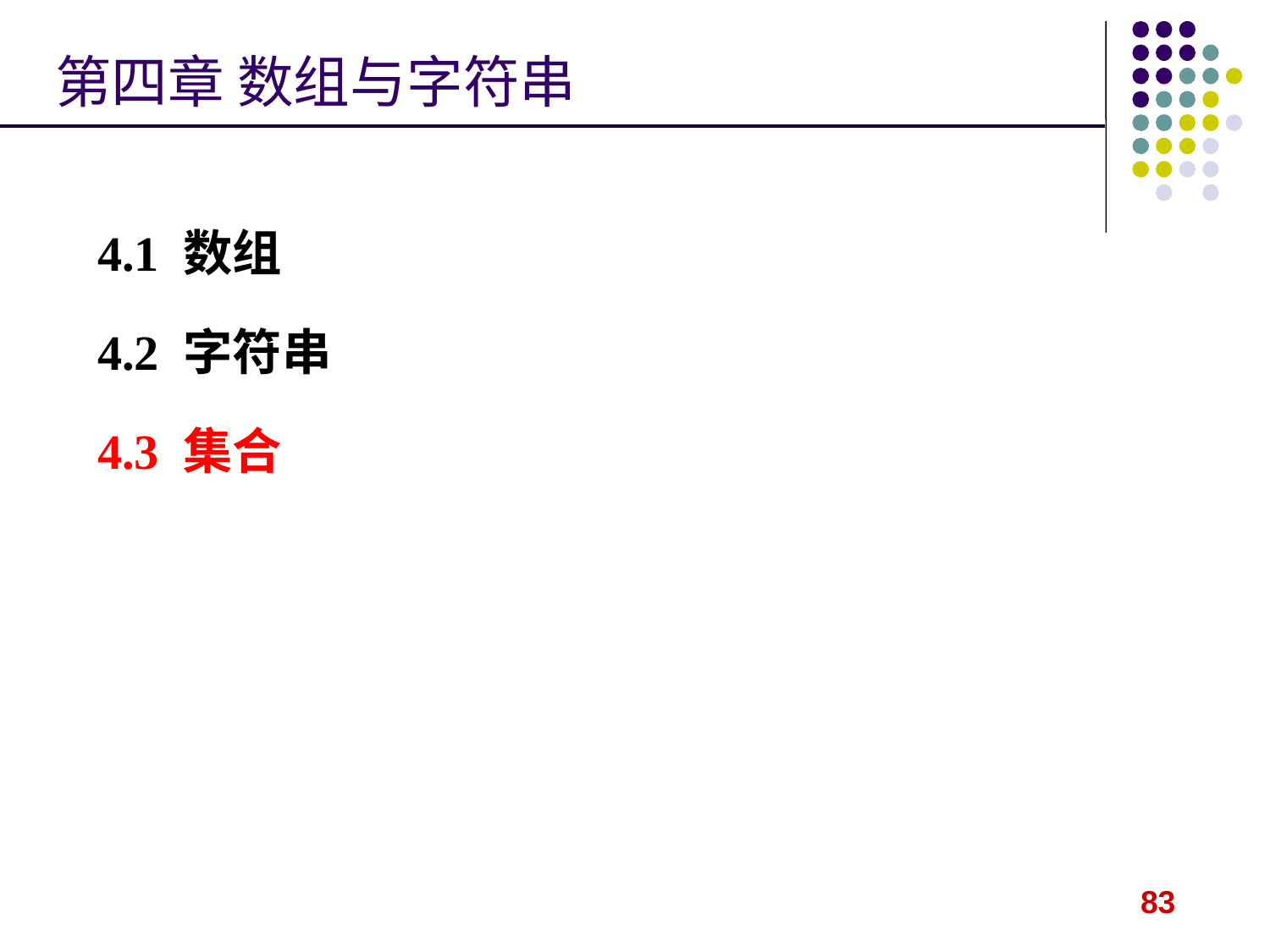

# 第四章 数组与字符串
4.1 数组
4.2 字符串
4.3 集合